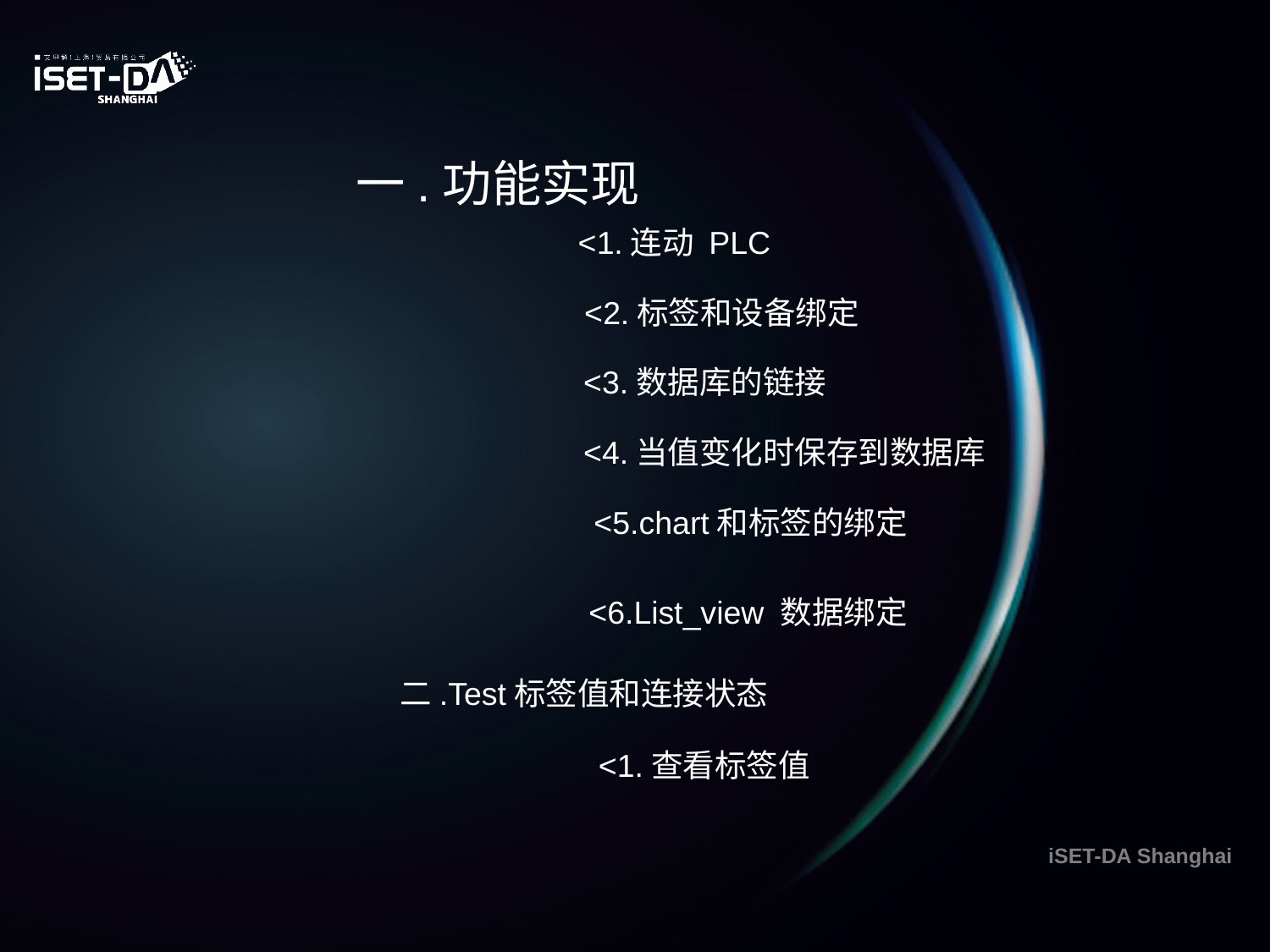

一.功能实现
<1.连动 PLC
<2.标签和设备绑定

<3.数据库的链接

<4.当值变化时保存到数据库
<5.chart和标签的绑定
<6.List_view 数据绑定
二.Test标签值和连接状态

<1.查看标签值
iSET-DA Shanghai